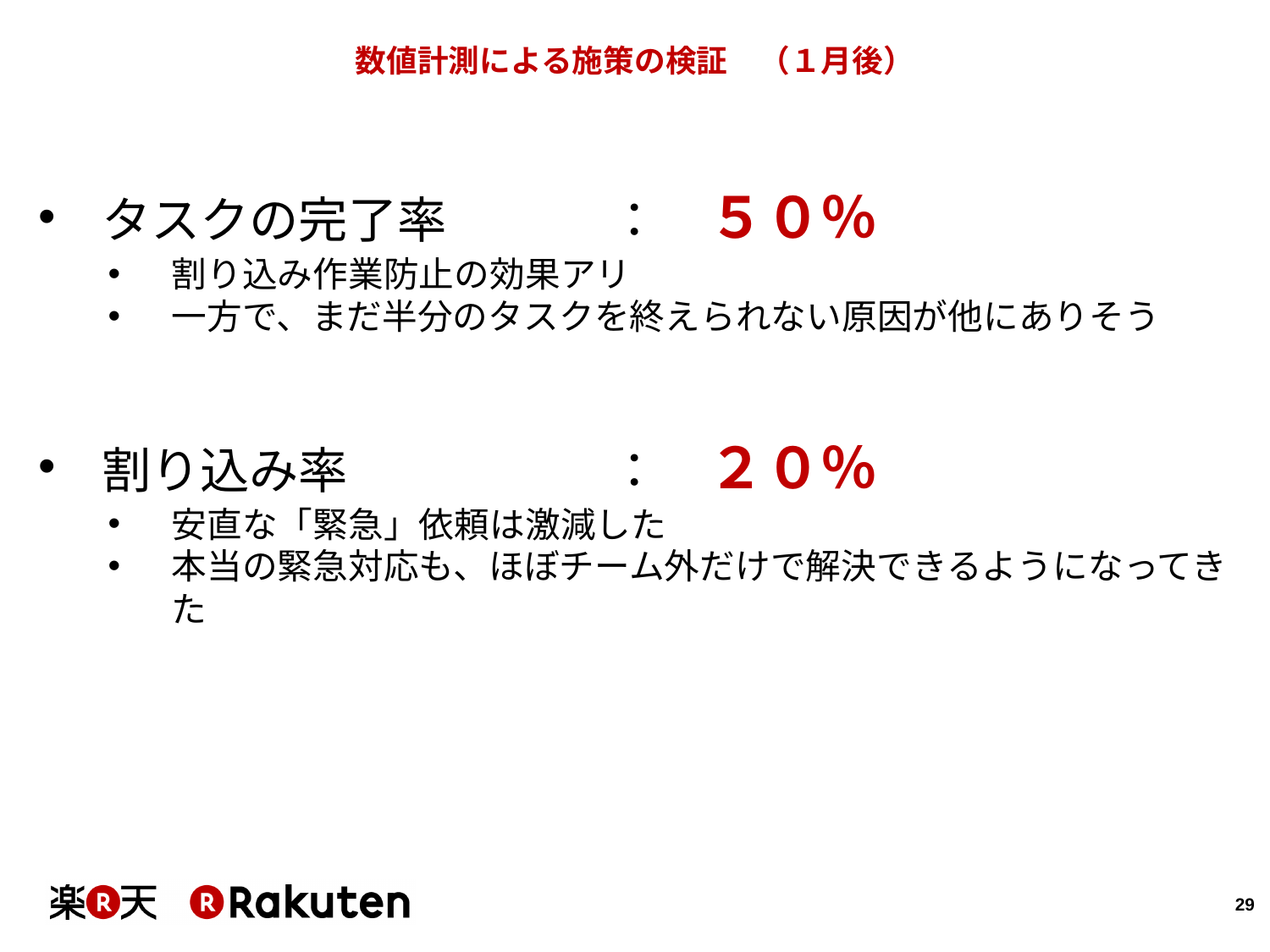

# 数値計測による施策の検証　（１月後）
タスクの完了率		：　５０％
割り込み作業防止の効果アリ
一方で、まだ半分のタスクを終えられない原因が他にありそう
割り込み率			：　２０％
安直な「緊急」依頼は激減した
本当の緊急対応も、ほぼチーム外だけで解決できるようになってきた